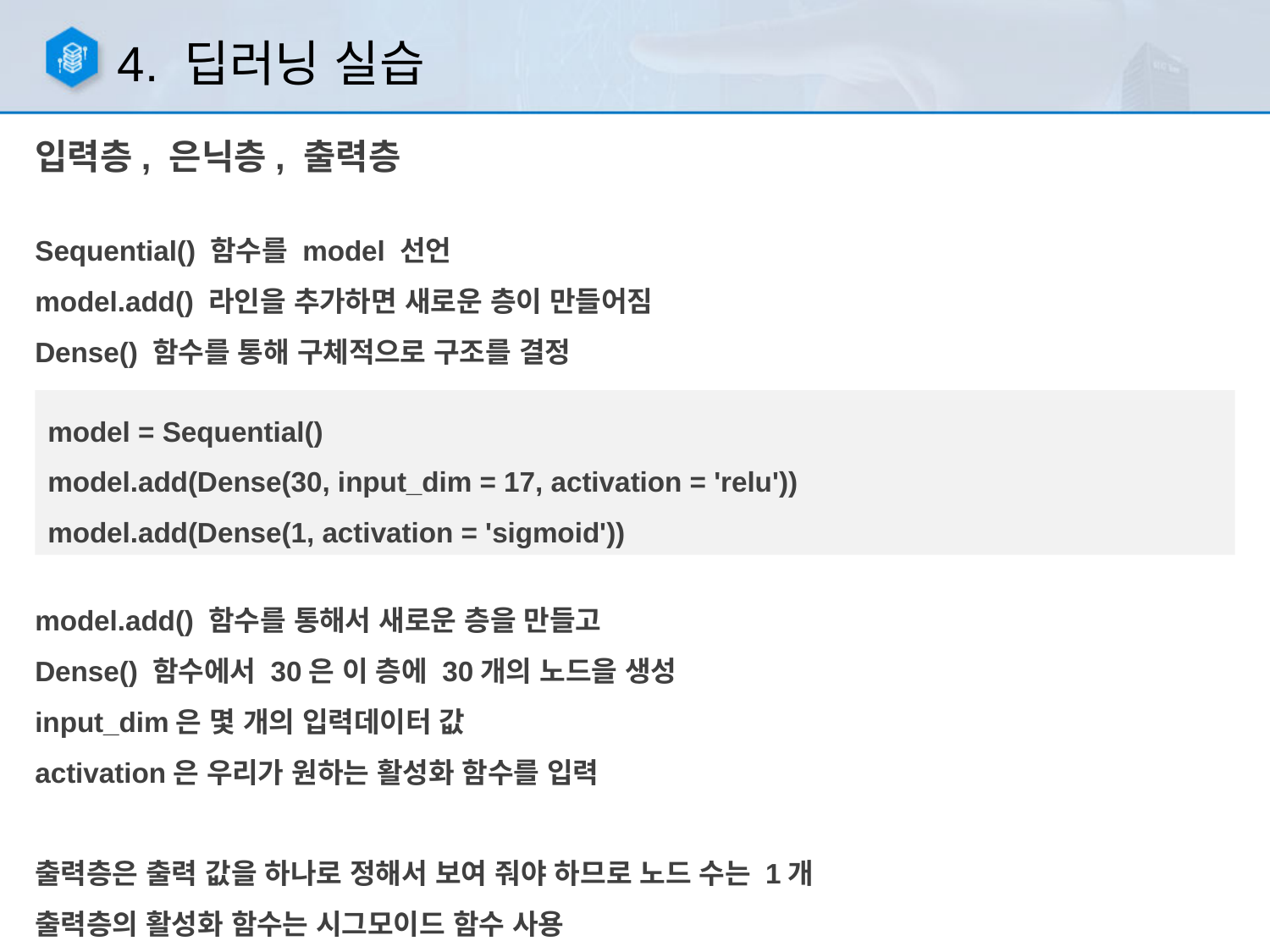

4. 딥러닝 실습
입력층, 은닉층, 출력층
Sequential() 함수를 model 선언
model.add() 라인을 추가하면 새로운 층이 만들어짐
Dense() 함수를 통해 구체적으로 구조를 결정
model = Sequential()
model.add(Dense(30, input_dim = 17, activation = 'relu'))
model.add(Dense(1, activation = 'sigmoid'))
model.add() 함수를 통해서 새로운 층을 만들고
Dense() 함수에서 30은 이 층에 30개의 노드을 생성
input_dim은 몇 개의 입력데이터 값
activation은 우리가 원하는 활성화 함수를 입력

출력층은 출력 값을 하나로 정해서 보여 줘야 하므로 노드 수는 1개
출력층의 활성화 함수는 시그모이드 함수 사용